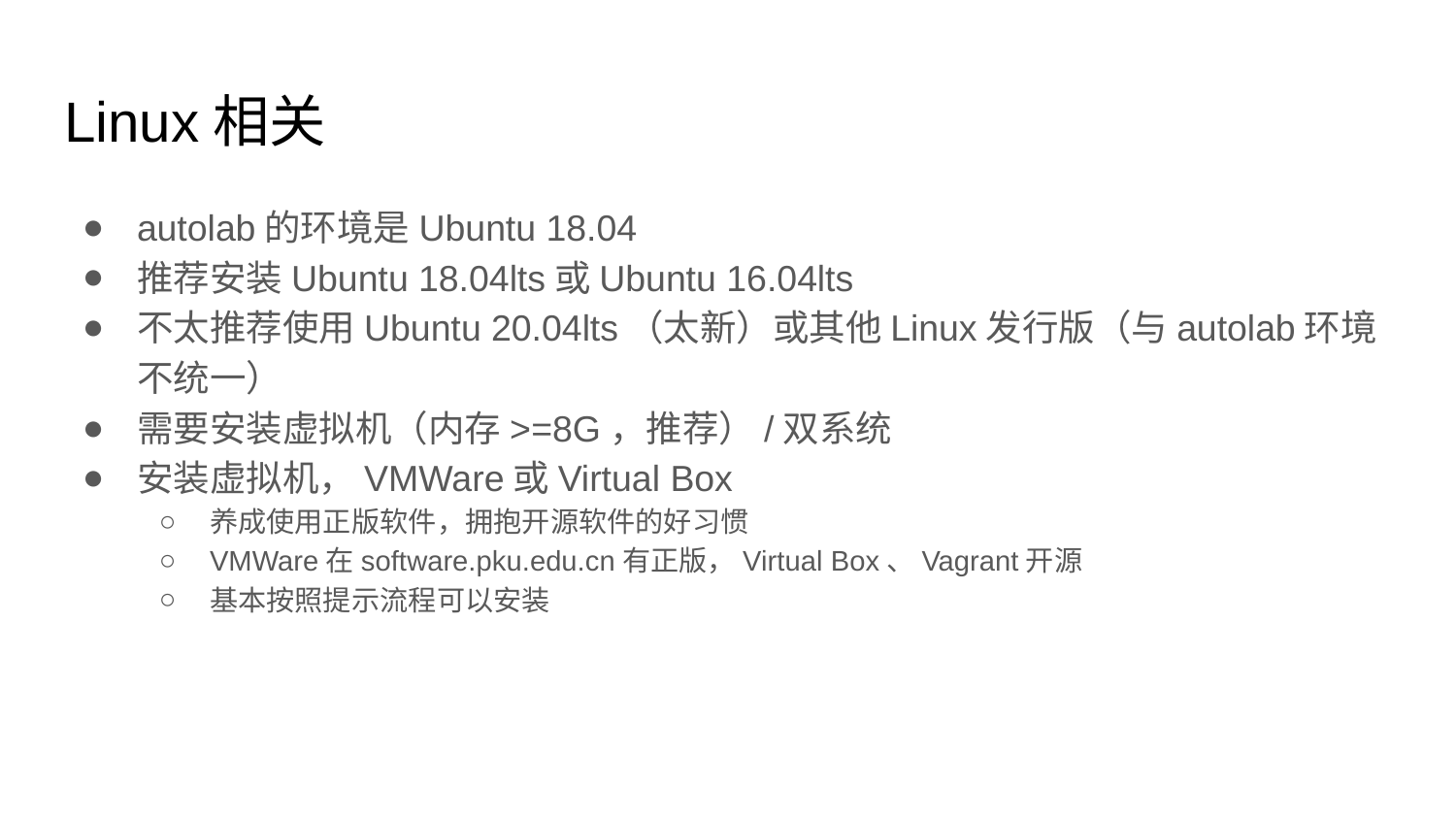

# Linux相关
autolab的环境是Ubuntu 18.04
推荐安装Ubuntu 18.04lts或Ubuntu 16.04lts
不太推荐使用Ubuntu 20.04lts（太新）或其他Linux发行版（与autolab环境不统一）
需要安装虚拟机（内存>=8G，推荐）/双系统
安装虚拟机，VMWare或Virtual Box
养成使用正版软件，拥抱开源软件的好习惯
VMWare在software.pku.edu.cn有正版，Virtual Box、Vagrant开源
基本按照提示流程可以安装